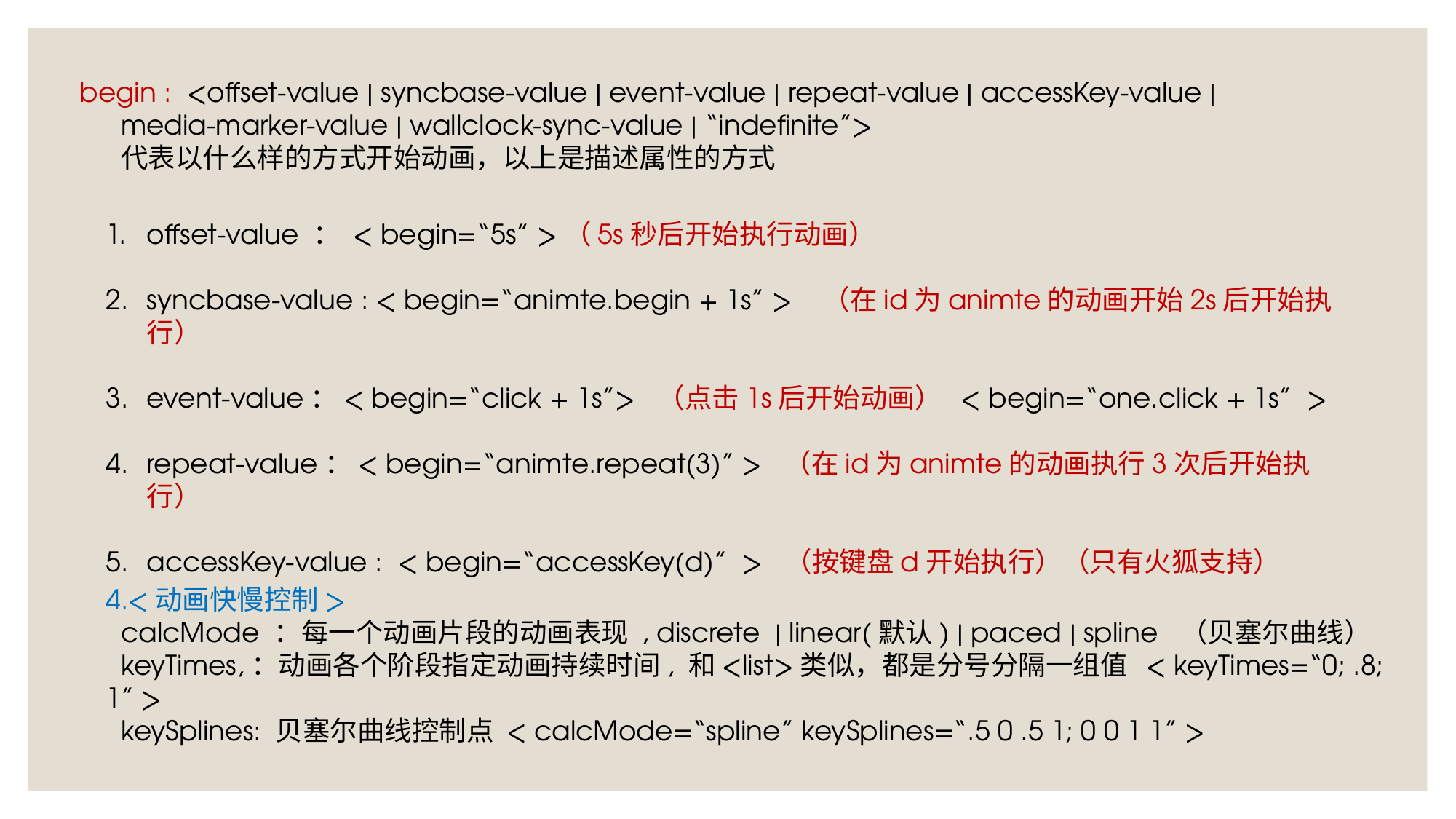

begin :  <offset-value | syncbase-value | event-value | repeat-value | accessKey-value | media-marker-value | wallclock-sync-value | “indefinite”>
代表以什么样的方式开始动画，以上是描述属性的方式
offset-value ： < begin=“5s” >（5s秒后开始执行动画）
syncbase-value : < begin=“animte.begin + 1s” >   （在id为animte的动画开始2s后开始执行）
event-value：< begin=“click + 1s”>  （点击1s后开始动画）  < begin=“one.click + 1s”  >
repeat-value：< begin=“animte.repeat(3)” >  （在id为animte的动画执行3次后开始执行）
accessKey-value :  < begin=“accessKey(d)”  >  （按键盘d开始执行）（只有火狐支持）
4.<动画快慢控制>
  calcMode ：每一个动画片段的动画表现 , discrete  | linear(默认) | paced | spline  （贝塞尔曲线）
  keyTimes,：动画各个阶段指定动画持续时间, 和<list>类似，都是分号分隔一组值  < keyTimes=“0; .8; 1” >
  keySplines: 贝塞尔曲线控制点 < calcMode=“spline” keySplines=“.5 0 .5 1; 0 0 1 1” >